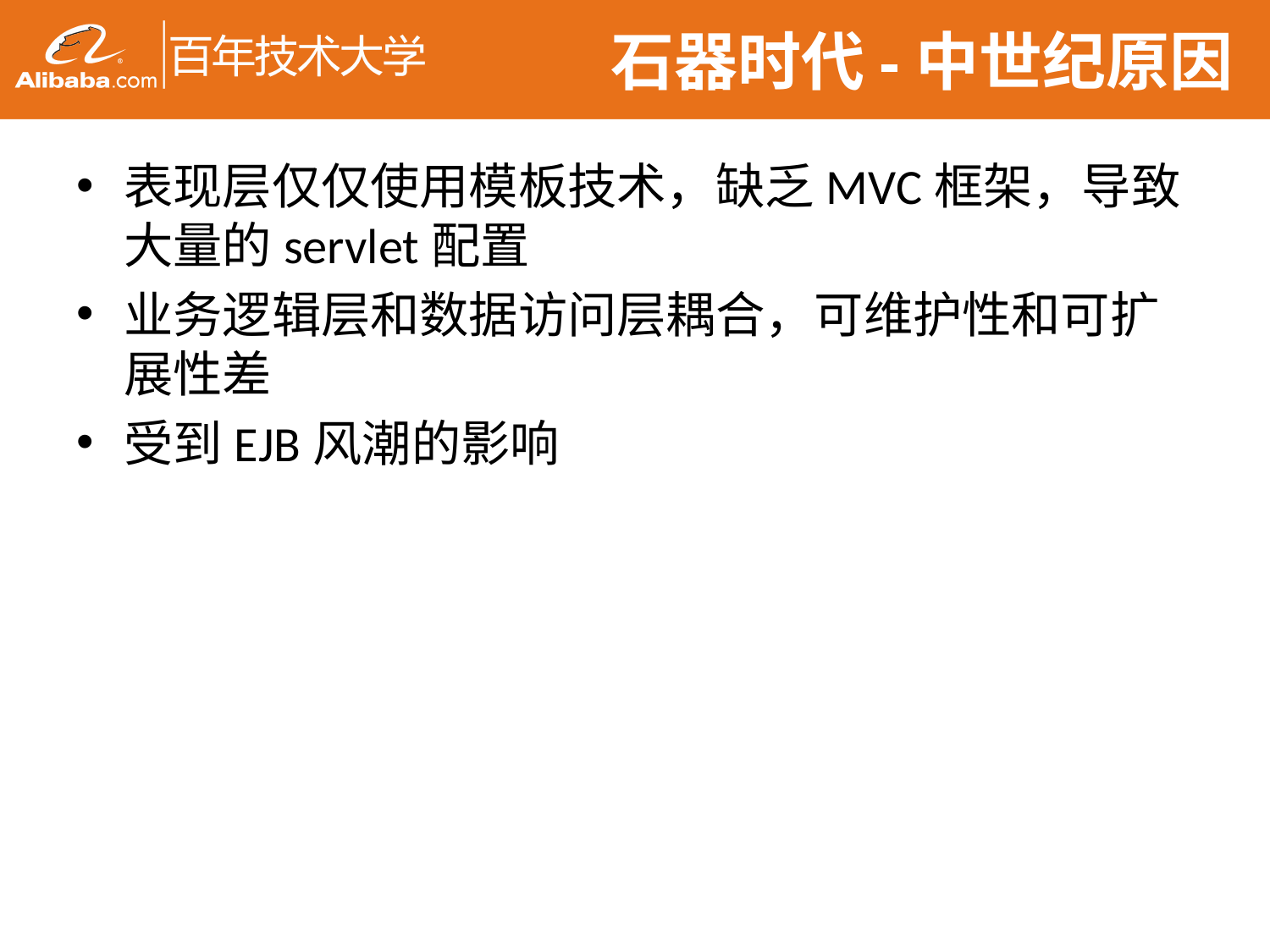

# 石器时代-中世纪原因
表现层仅仅使用模板技术，缺乏MVC框架，导致大量的servlet配置
业务逻辑层和数据访问层耦合，可维护性和可扩展性差
受到EJB风潮的影响